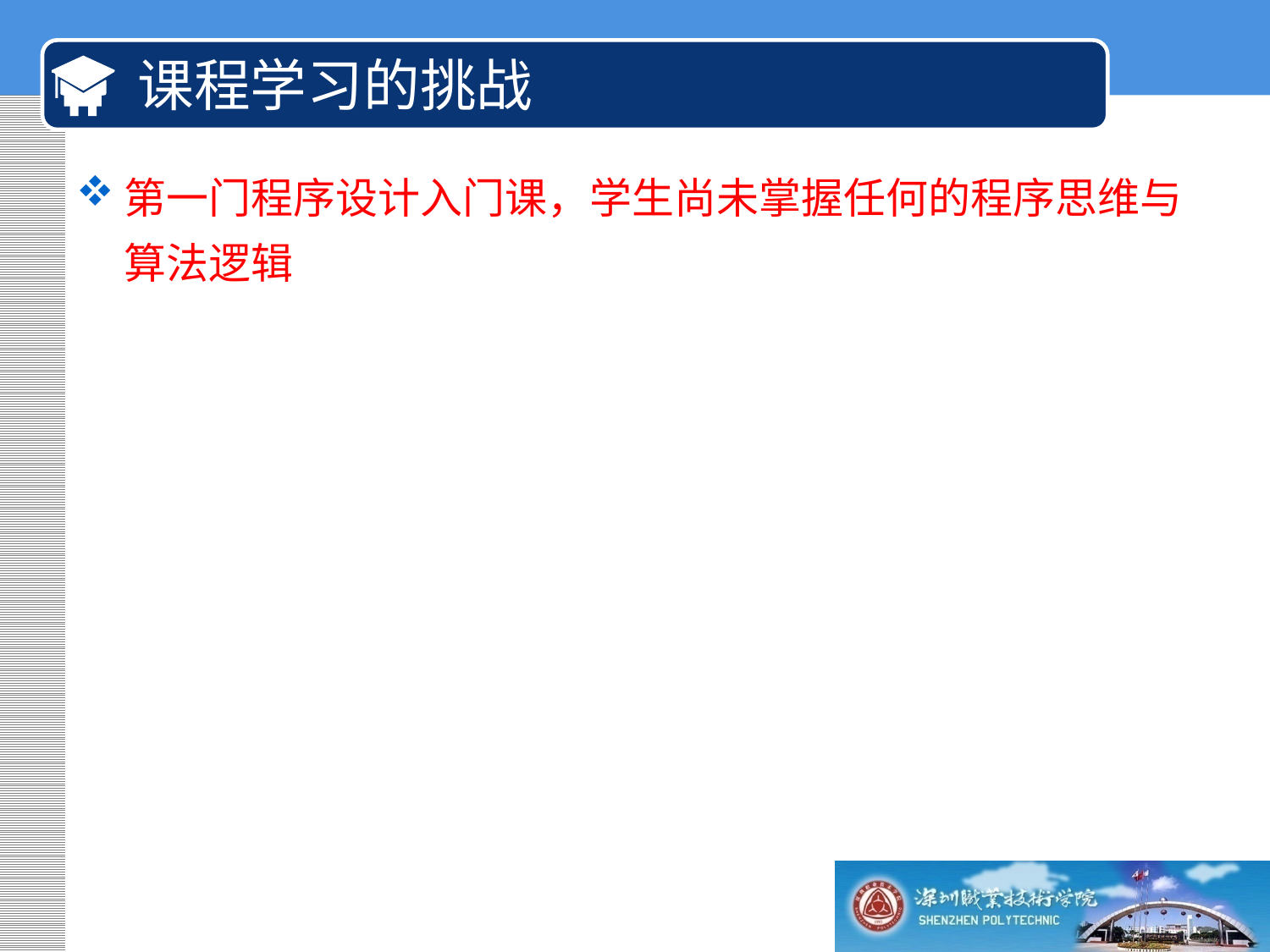

# 课程学习的挑战
第一门程序设计入门课，学生尚未掌握任何的程序思维与算法逻辑